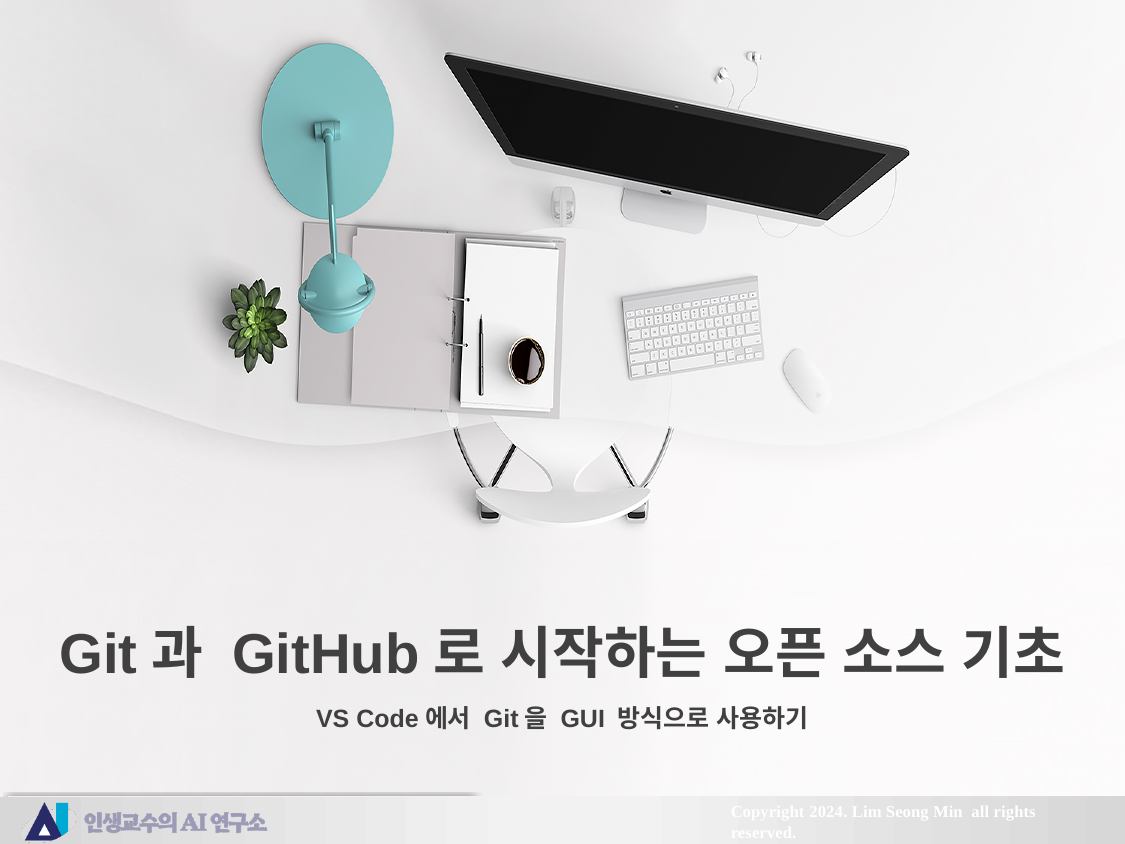

Git과 GitHub로 시작하는 오픈 소스 기초
VS Code에서 Git을 GUI 방식으로 사용하기